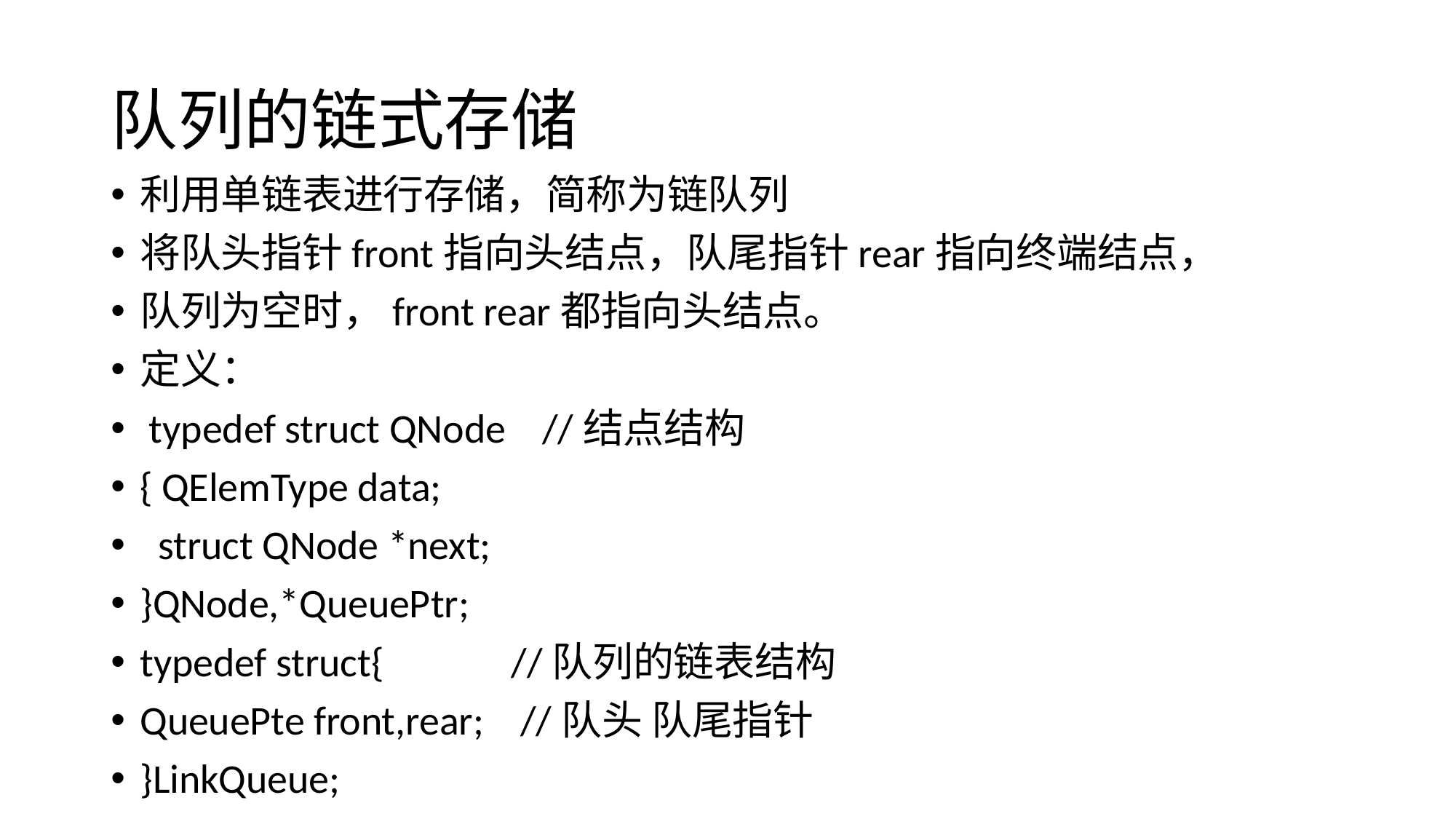

# 队列的链式存储
利用单链表进行存储，简称为链队列
将队头指针front指向头结点，队尾指针rear指向终端结点，
队列为空时，front rear都指向头结点。
定义：
 typedef struct QNode    //结点结构
{ QElemType data;
  struct QNode *next;
}QNode,*QueuePtr;
typedef struct{              //队列的链表结构
QueuePte front,rear;    //队头 队尾指针
}LinkQueue;